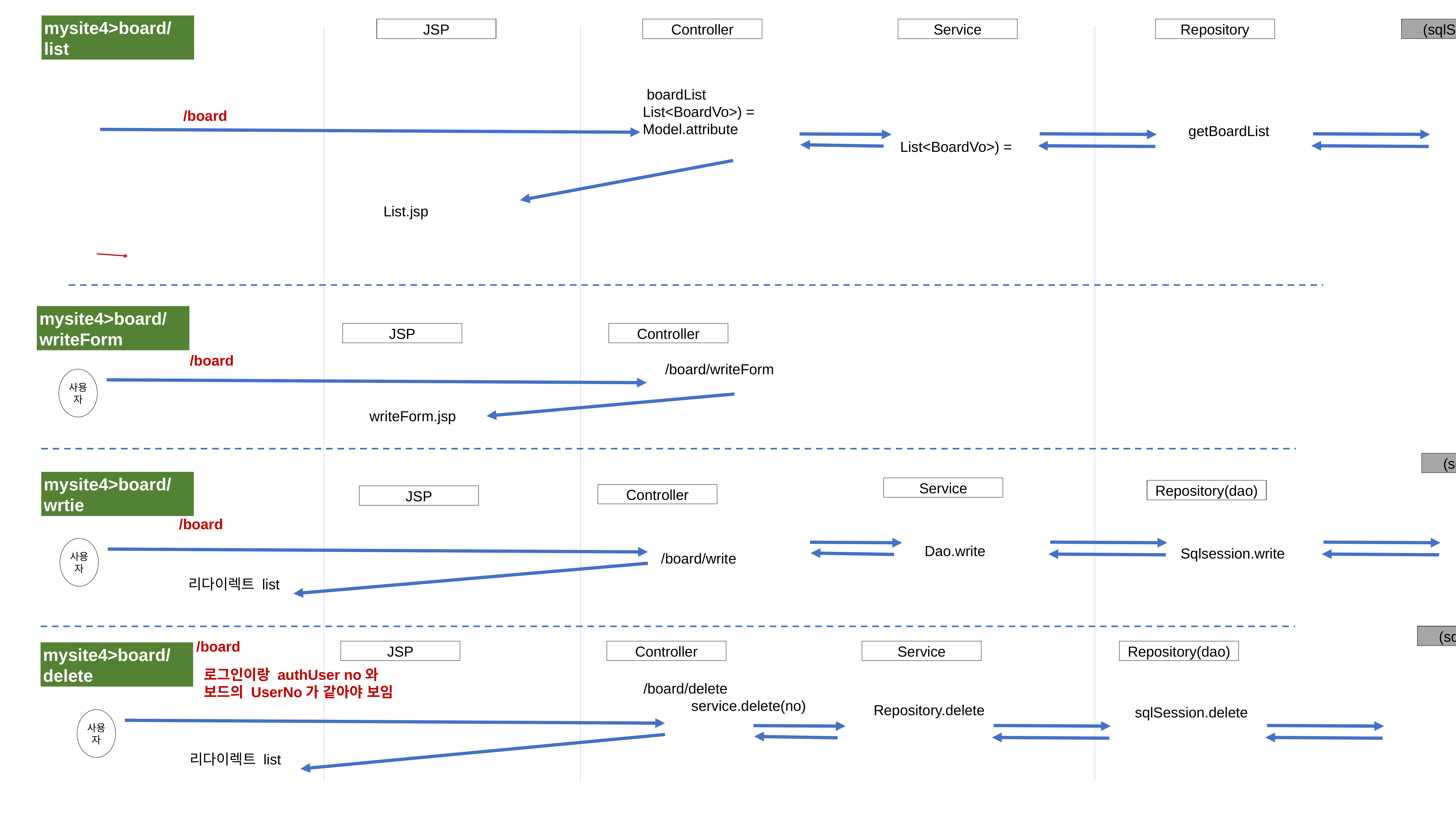

mysite4>board/list
JSP
Controller
Service
Repository
(sqlSesson)
 boardList
List<BoardVo>) =
Model.attribute

getBoardList
/board
보드에 name필요하여
Sql문은 조인으로 따로 만들어야함

List<BoardVo>) =
List.jsp
mysite4>board/ writeForm
JSP
Controller
/board
 /board/writeForm
사용자
writeForm.jsp
(sqlSesson)
mysite4>board/wrtie
Service
Repository(dao)
Controller
JSP
/board

Sqlsession.write
사용자
Dao.write
Insert문
 /board/write
리다이렉트 list
(sqlSesson)
/board
JSP
Controller
Service
Repository(dao)
mysite4>board/delete
로그인이랑 authUser no와
보드의 UserNo가 같아야 보임
 /board/delete
		service.delete(no)
Repository.delete
 sqlSession.delete
사용자
delete문
리다이렉트 list